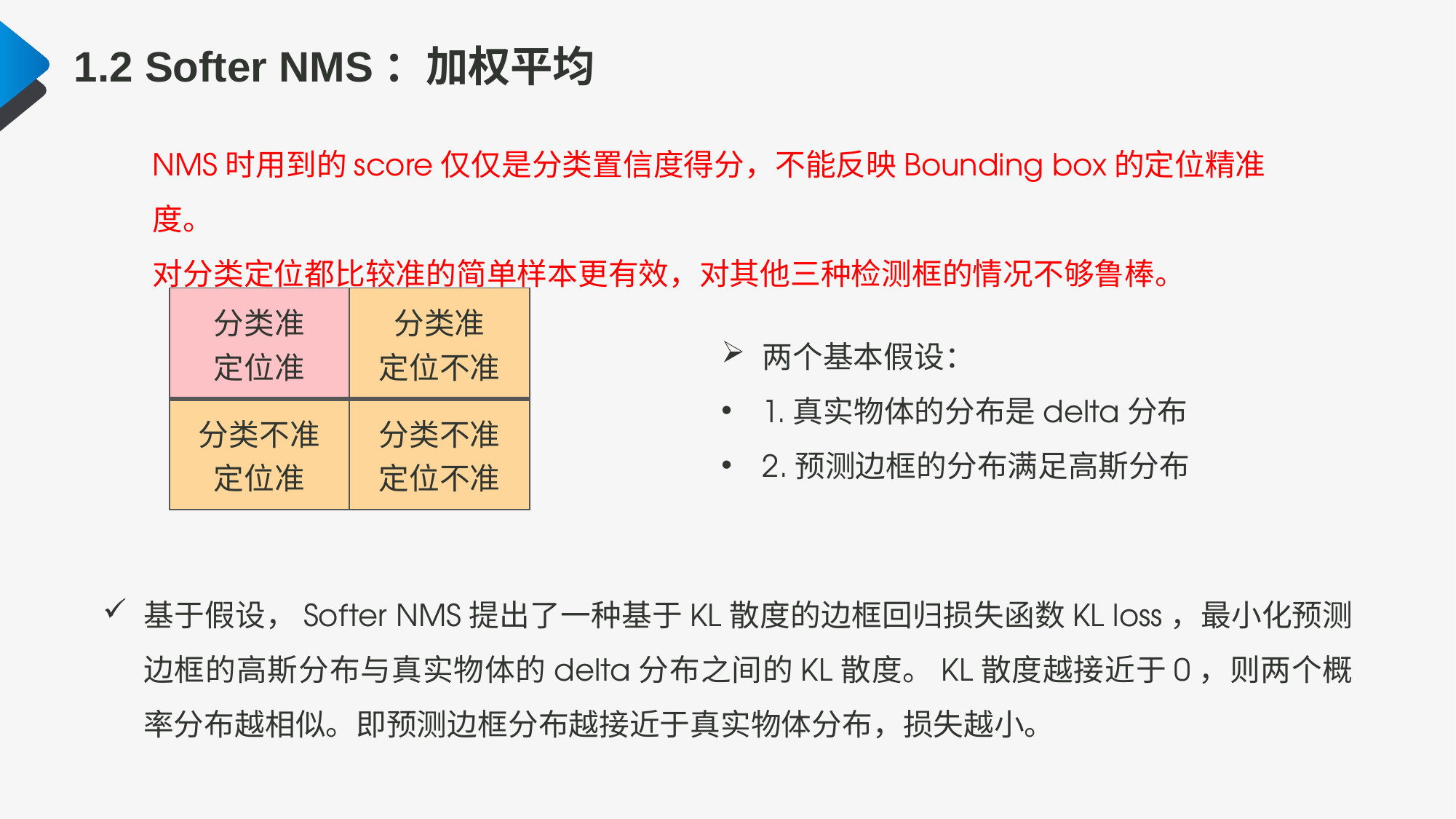

1.2 Softer NMS：加权平均

NMS时用到的score仅仅是分类置信度得分，不能反映Bounding box的定位精准度。
对分类定位都比较准的简单样本更有效，对其他三种检测框的情况不够鲁棒。
| 分类准 定位准 | 分类准 定位不准 |
| --- | --- |
| 分类不准 定位准 | 分类不准 定位不准 |
两个基本假设：
1.真实物体的分布是delta分布
2.预测边框的分布满足高斯分布
基于假设，Softer NMS提出了一种基于KL散度的边框回归损失函数KL loss，最小化预测边框的高斯分布与真实物体的delta分布之间的KL散度。KL散度越接近于0，则两个概率分布越相似。即预测边框分布越接近于真实物体分布，损失越小。